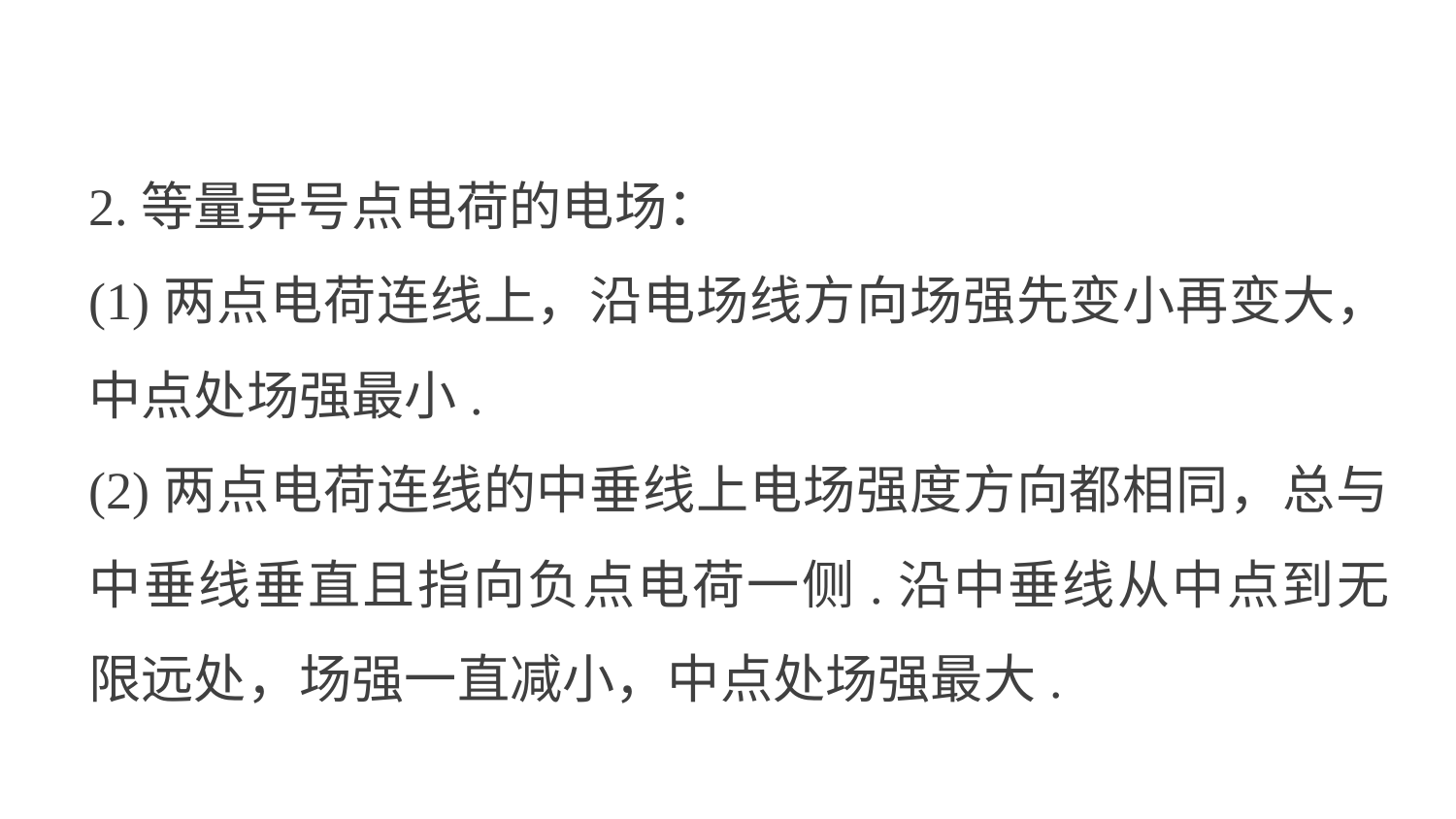

2.等量异号点电荷的电场：
(1)两点电荷连线上，沿电场线方向场强先变小再变大，中点处场强最小.
(2)两点电荷连线的中垂线上电场强度方向都相同，总与中垂线垂直且指向负点电荷一侧.沿中垂线从中点到无限远处，场强一直减小，中点处场强最大.